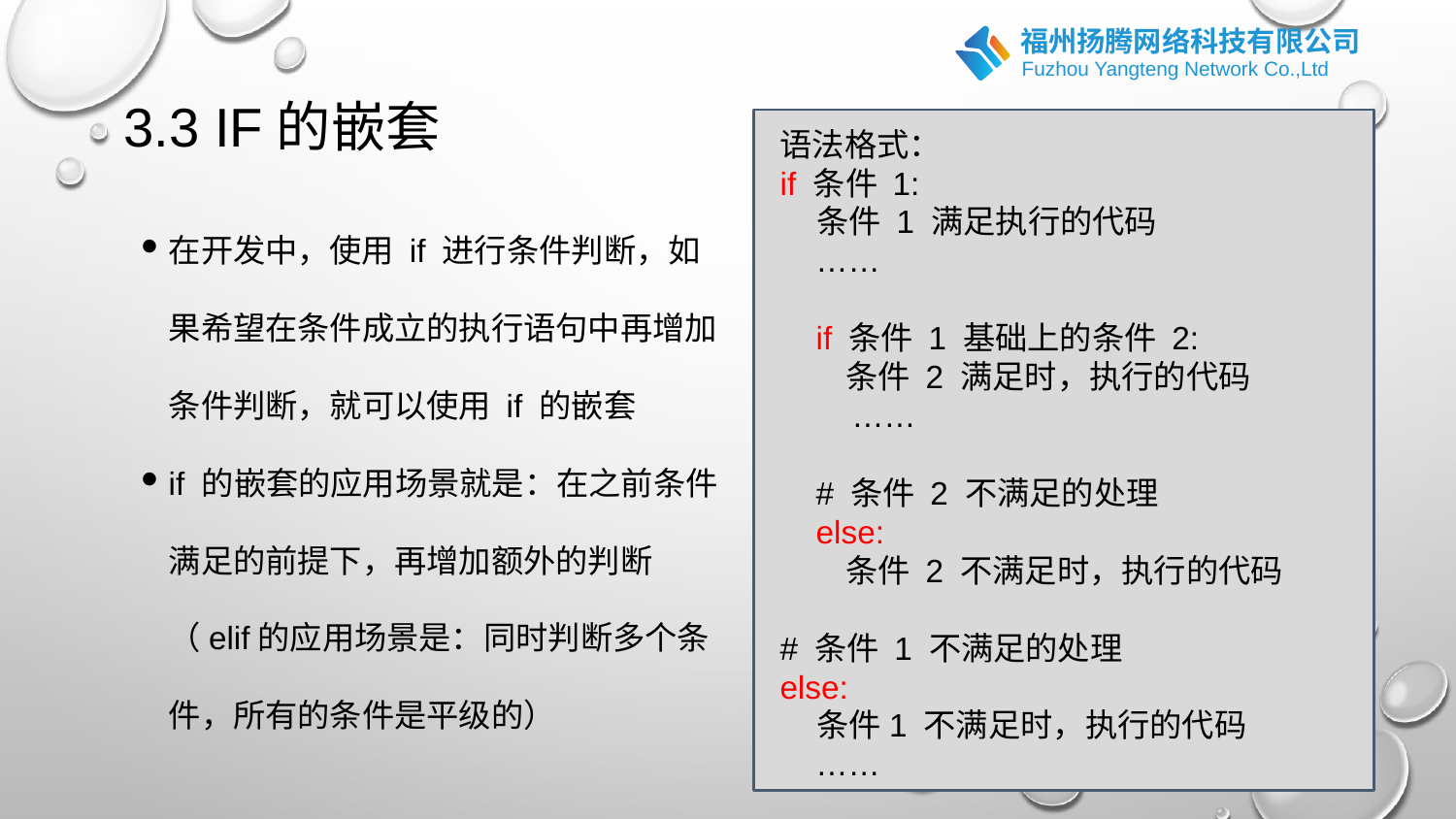

# 3.3 if的嵌套

语法格式：
if 条件 1:
    条件 1 满足执行的代码
    ……

    if 条件 1 基础上的条件 2:
        条件 2 满足时，执行的代码
        ……

    # 条件 2 不满足的处理
    else:
        条件 2 不满足时，执行的代码

# 条件 1 不满足的处理
else:
    条件1 不满足时，执行的代码
    ……
在开发中，使用 if 进行条件判断，如果希望在条件成立的执行语句中再增加条件判断，就可以使用 if 的嵌套
if 的嵌套的应用场景就是：在之前条件满足的前提下，再增加额外的判断（elif的应用场景是：同时判断多个条件，所有的条件是平级的）